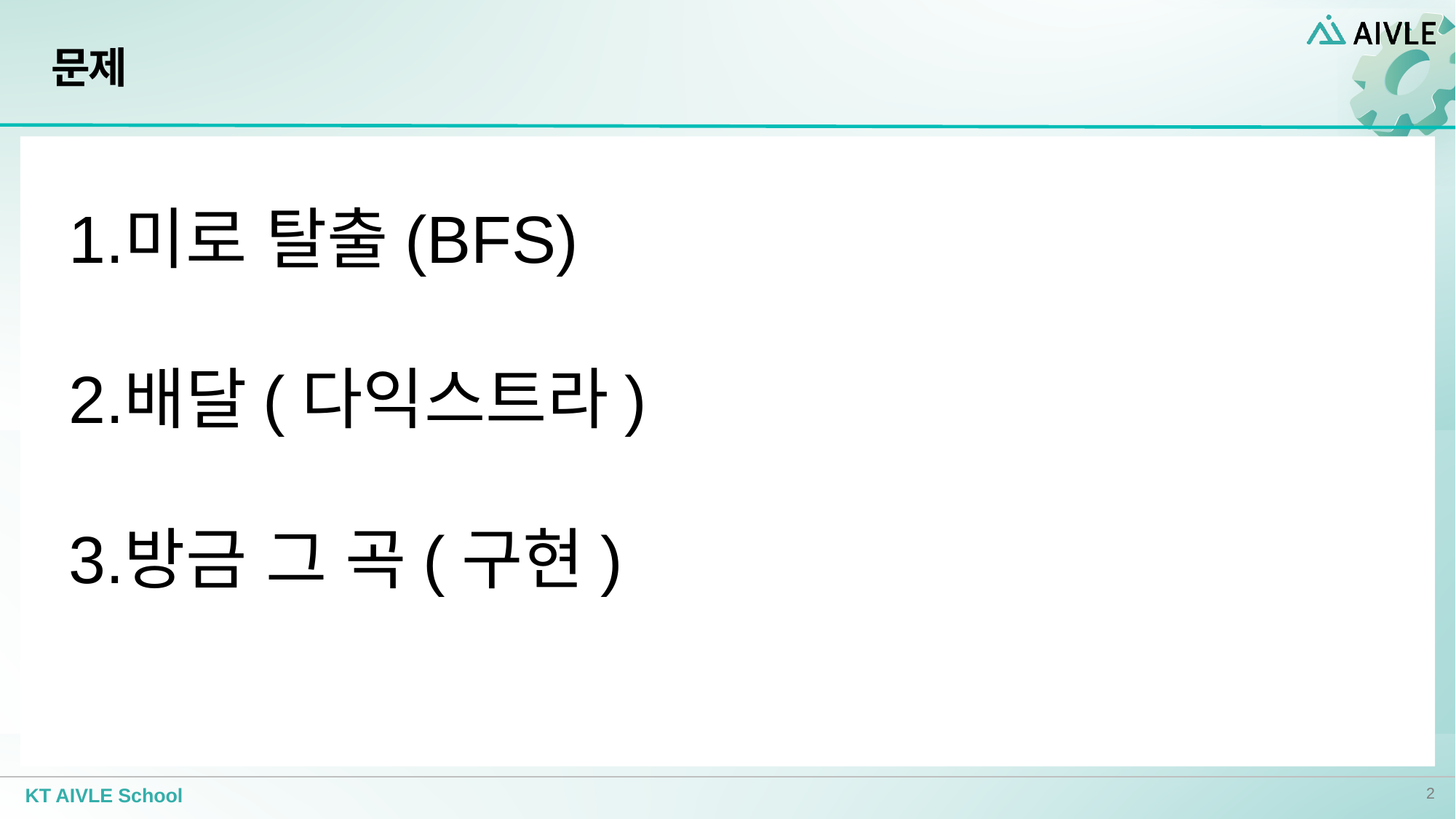

# 문제
미로 탈출(BFS)

배달(다익스트라)

방금 그 곡(구현)